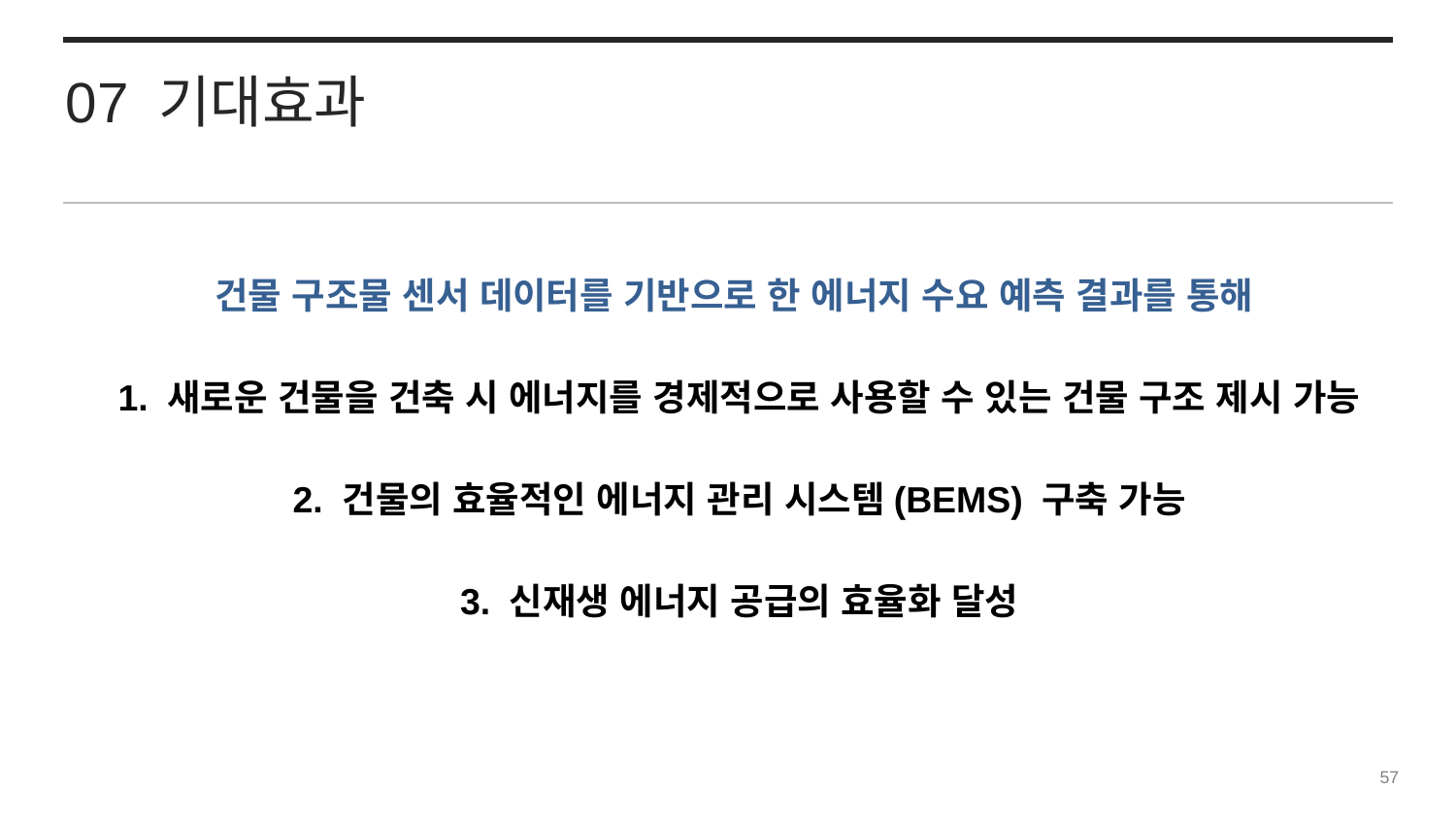

07 기대효과

건물 구조물 센서 데이터를 기반으로 한 에너지 수요 예측 결과를 통해

1. 새로운 건물을 건축 시 에너지를 경제적으로 사용할 수 있는 건물 구조 제시 가능

2. 건물의 효율적인 에너지 관리 시스템(BEMS) 구축 가능

3. 신재생 에너지 공급의 효율화 달성